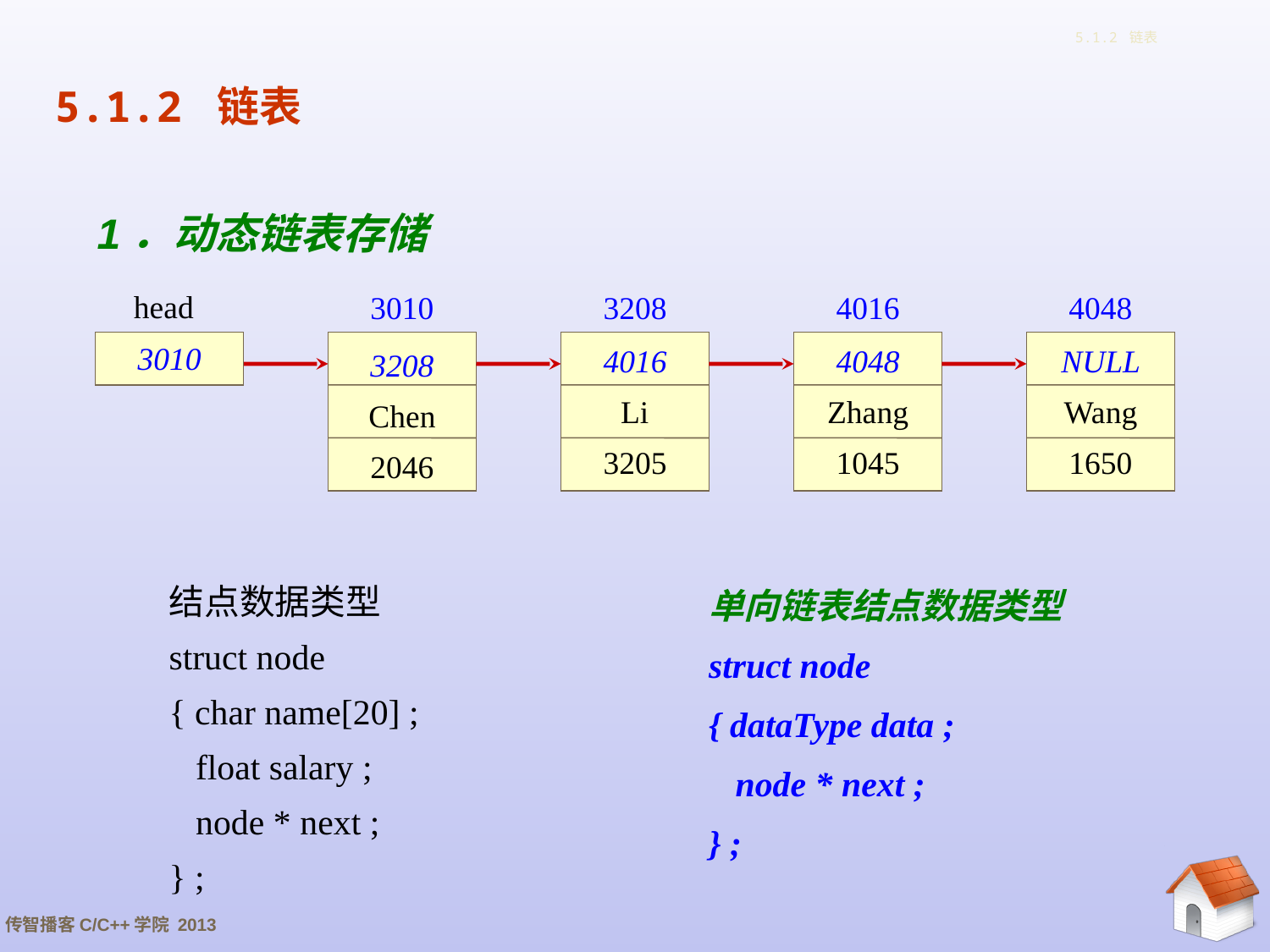

# 5.1.2 链表
5.1.2 链表
1．动态链表存储
head

3010
3010

3208
Chen
2046
3208

4016
Li
3205
4016

4048
Zhang
1045
4048

NULL
Wang
1650

结点数据类型
struct node
{ char name[20] ;
   float salary ;
   node * next ;
} ;
单向链表结点数据类型
struct node
{ dataType data ;
   node * next ;
} ;